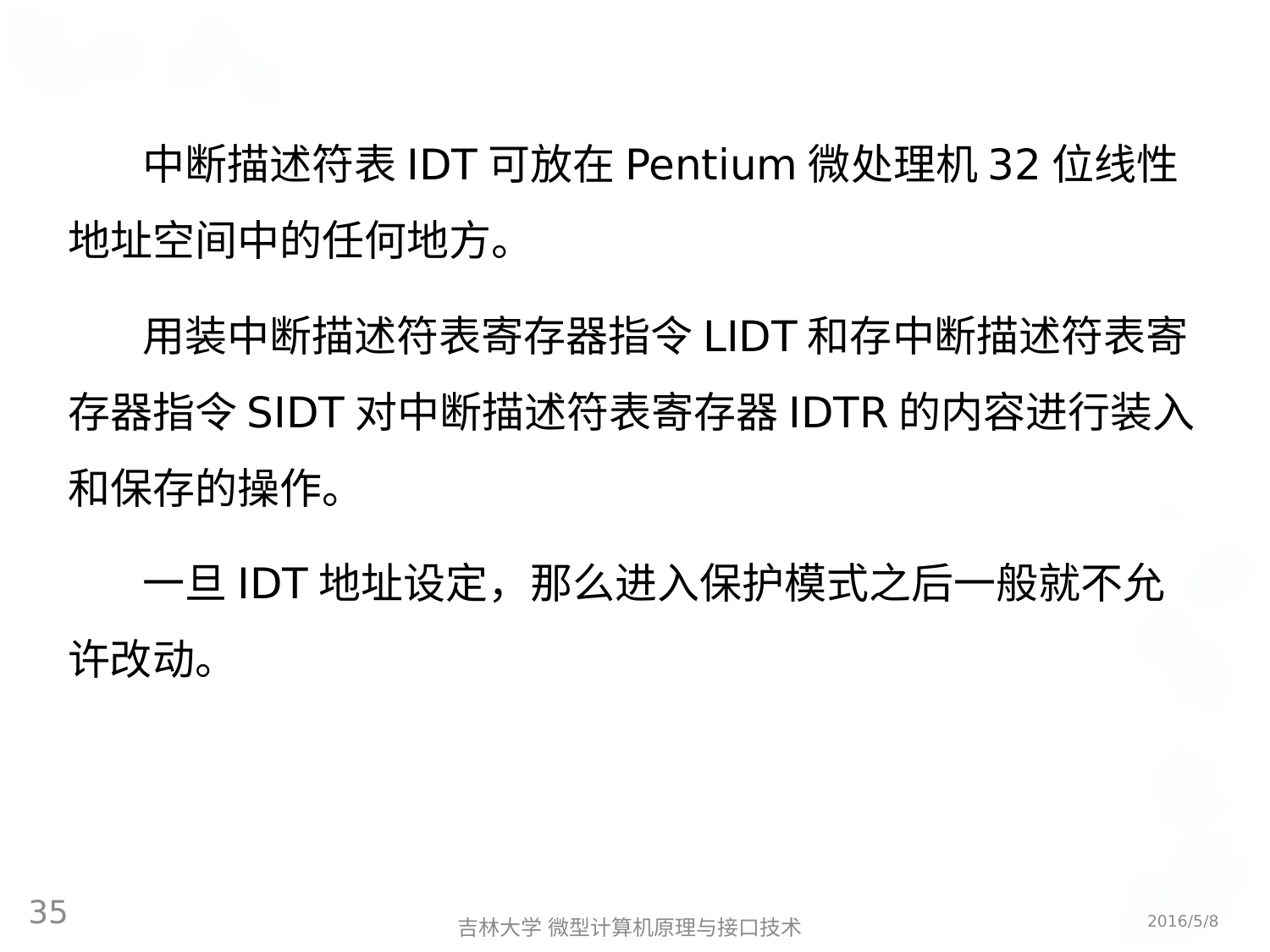

中断描述符表IDT可放在Pentium微处理机32位线性地址空间中的任何地方。
用装中断描述符表寄存器指令LIDT和存中断描述符表寄存器指令SIDT对中断描述符表寄存器IDTR的内容进行装入和保存的操作。
一旦IDT地址设定，那么进入保护模式之后一般就不允许改动。

35
2016/5/8
吉林大学 微型计算机原理与接口技术